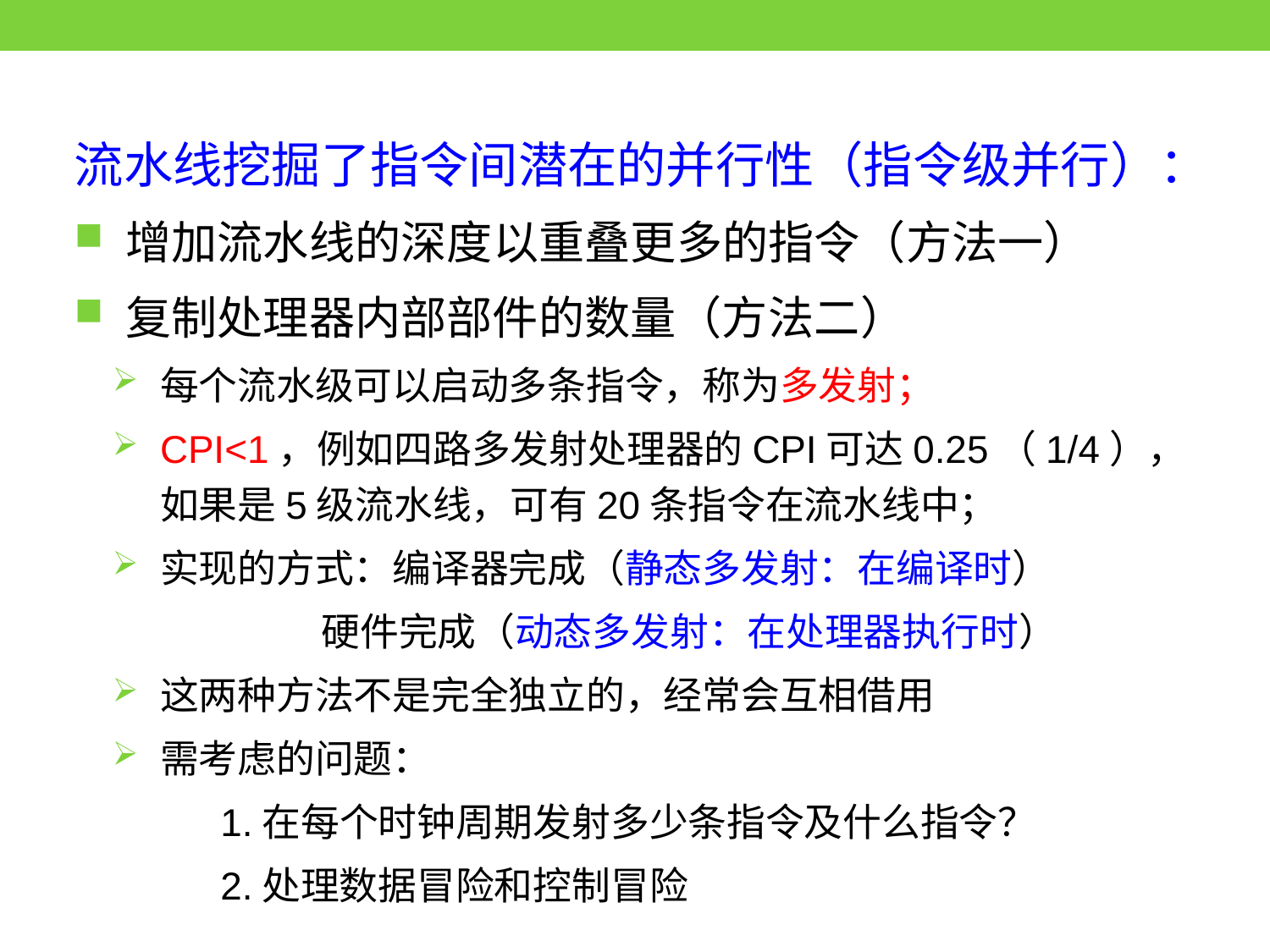

99
流水线挖掘了指令间潜在的并行性（指令级并行）：
 增加流水线的深度以重叠更多的指令（方法一）
 复制处理器内部部件的数量（方法二）
每个流水级可以启动多条指令，称为多发射；
CPI<1，例如四路多发射处理器的CPI可达0.25（1/4），如果是5级流水线，可有20条指令在流水线中；
实现的方式：编译器完成（静态多发射：在编译时）
                       硬件完成（动态多发射：在处理器执行时）
这两种方法不是完全独立的，经常会互相借用
需考虑的问题：
          1.在每个时钟周期发射多少条指令及什么指令？
          2.处理数据冒险和控制冒险